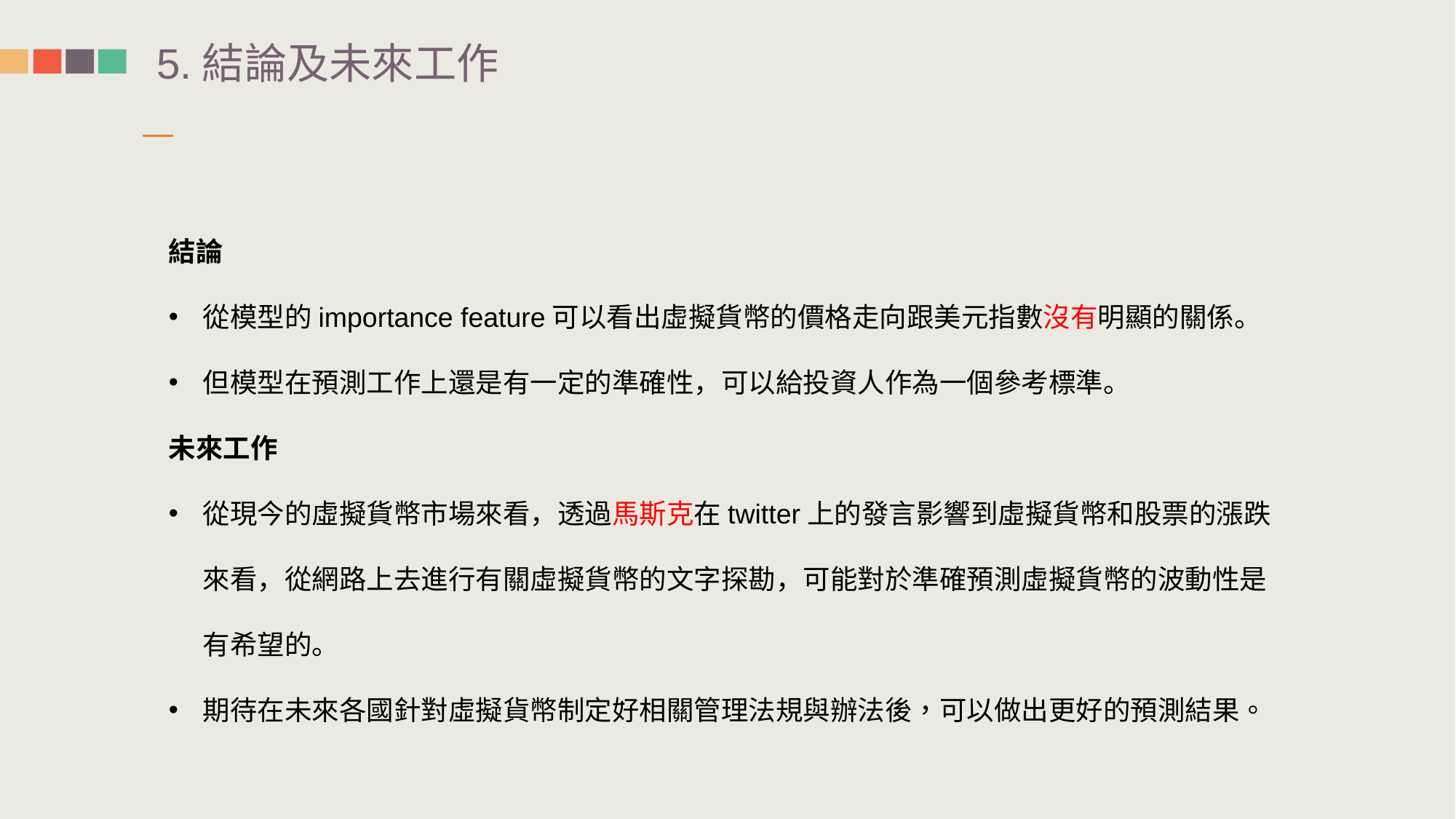

5.結論及未來工作

結論
從模型的importance feature可以看出虛擬貨幣的價格走向跟美元指數沒有明顯的關係。
但模型在預測工作上還是有一定的準確性，可以給投資人作為一個參考標準。
未來工作
從現今的虛擬貨幣市場來看，透過馬斯克在twitter上的發言影響到虛擬貨幣和股票的漲跌來看，從網路上去進行有關虛擬貨幣的文字探勘，可能對於準確預測虛擬貨幣的波動性是有希望的。
期待在未來各國針對虛擬貨幣制定好相關管理法規與辦法後，可以做出更好的預測結果。